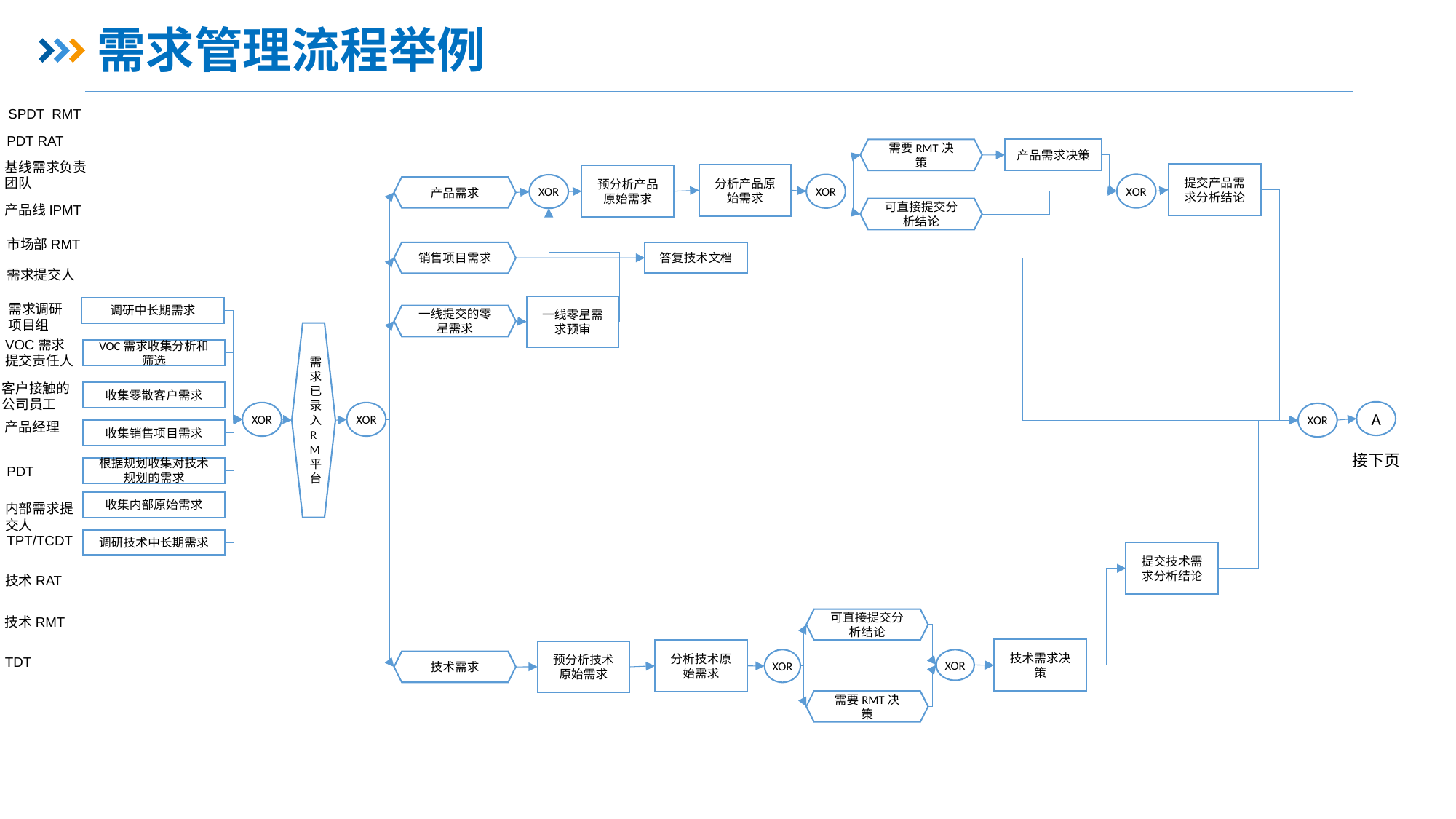

# 需求管理流程举例
SPDT  RMT
PDT RAT
产品需求决策
需要RMT决策
基线需求负责团队
提交产品需求分析结论
分析产品原始需求
预分析产品原始需求
XOR
XOR
XOR
产品需求
产品线IPMT
可直接提交分析结论
市场部RMT
答复技术文档
销售项目需求
需求提交人
需求调研项目组
一线零星需求预审
调研中长期需求
一线提交的零星需求
需求已录入RM平台
VOC需求提交责任人
VOC需求收集分析和筛选
客户接触的公司员工
收集零散客户需求
A
XOR
XOR
XOR
产品经理
收集销售项目需求
接下页
PDT
根据规划收集对技术规划的需求
收集内部原始需求
内部需求提交人
TPT/TCDT
调研技术中长期需求
提交技术需求分析结论
技术RAT
技术RMT
可直接提交分析结论
技术需求决策
分析技术原始需求
预分析技术原始需求
TDT
XOR
XOR
技术需求
需要RMT决策